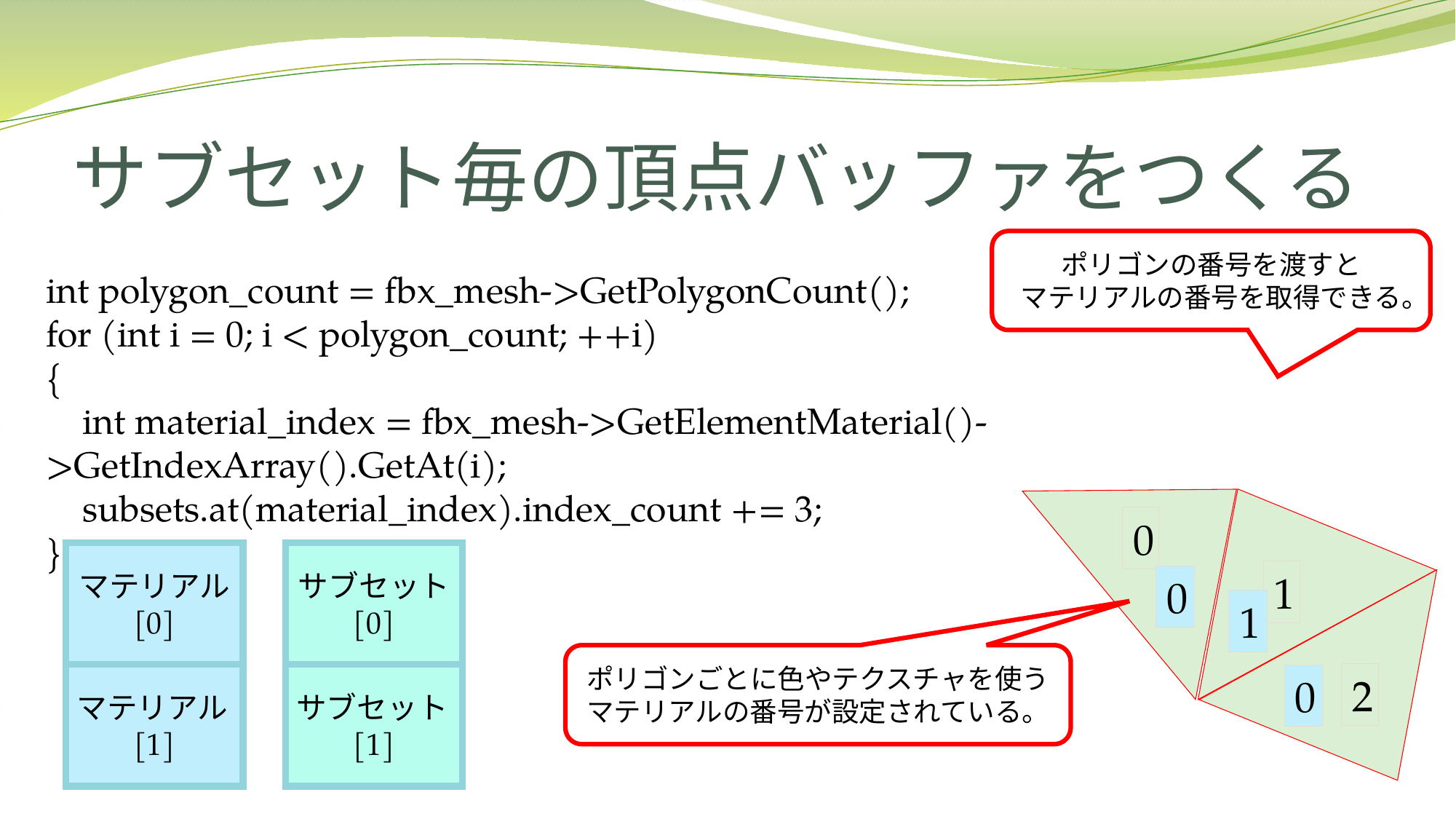

# サブセット毎の頂点バッファをつくる
ポリゴンの番号を渡すと
マテリアルの番号を取得できる。
int polygon_count = fbx_mesh->GetPolygonCount();
for (int i = 0; i < polygon_count; ++i)
{
    int material_index = fbx_mesh->GetElementMaterial()->GetIndexArray().GetAt(i);
    subsets.at(material_index).index_count += 3;
}

0
マテリアル
[0]
サブセット
[0]
1
0
1

ポリゴンごとに色やテクスチャを使うマテリアルの番号が設定されている。
2
マテリアル[1]
サブセット[1]
0